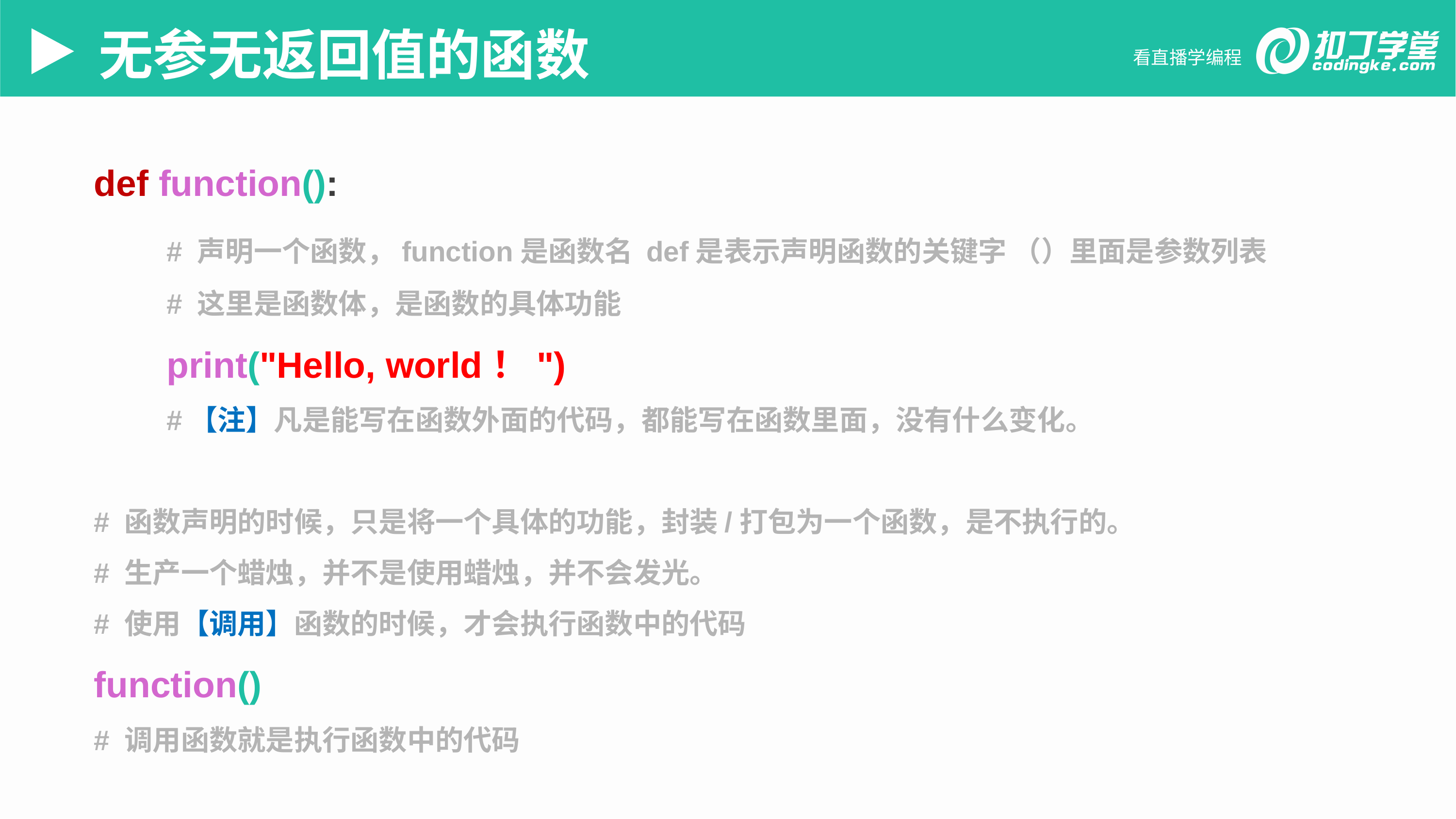

无参无返回值的函数
def function():
	# 声明一个函数，function是函数名 def是表示声明函数的关键字 （）里面是参数列表
    	# 这里是函数体，是函数的具体功能
    	print("Hello, world！")
    	#【注】凡是能写在函数外面的代码，都能写在函数里面，没有什么变化。

# 函数声明的时候，只是将一个具体的功能，封装/打包为一个函数，是不执行的。
# 生产一个蜡烛，并不是使用蜡烛，并不会发光。
# 使用【调用】函数的时候，才会执行函数中的代码
function()
# 调用函数就是执行函数中的代码